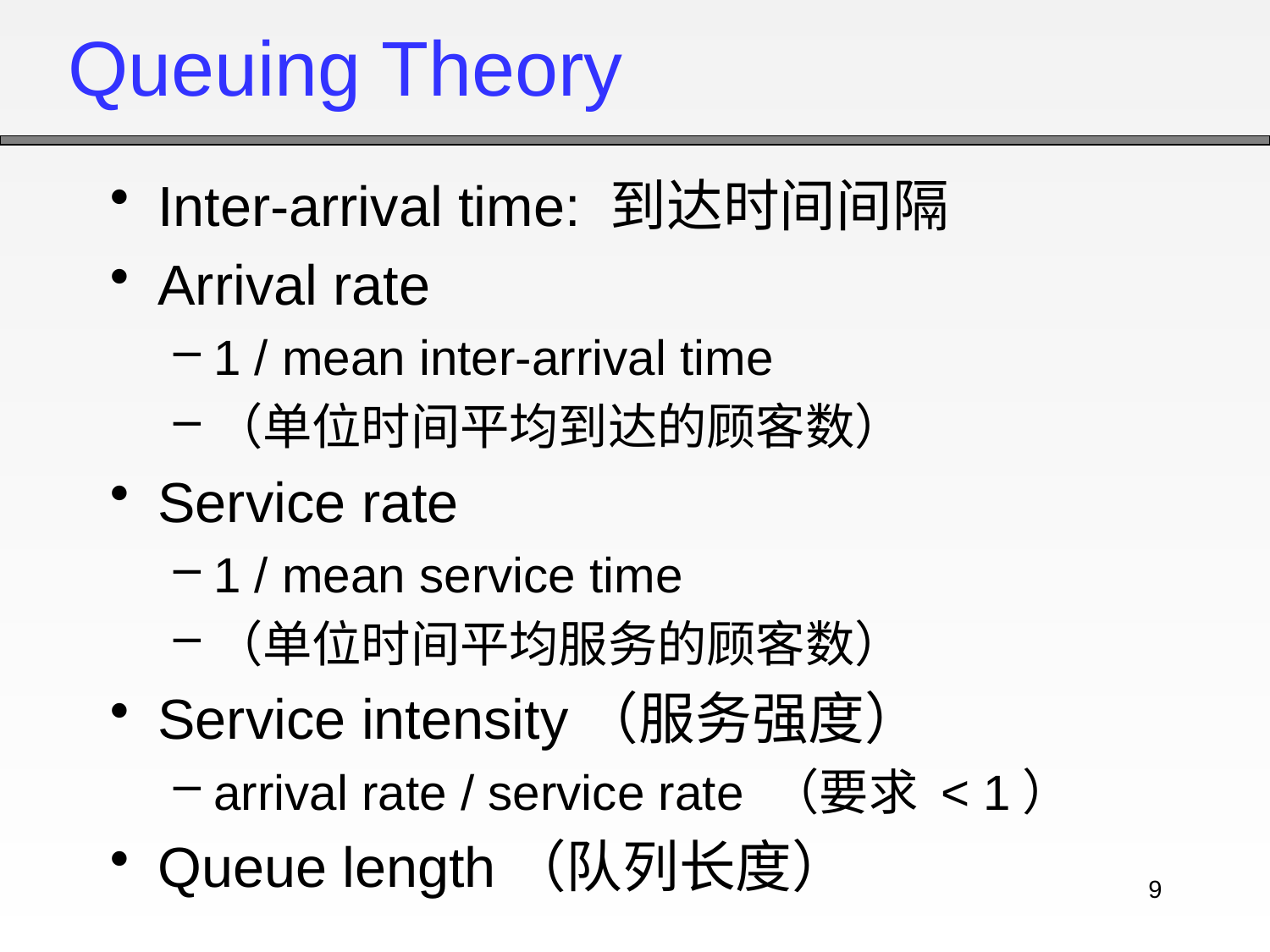

# Queuing Theory
Inter-arrival time: 到达时间间隔
Arrival rate
1 / mean inter-arrival time
（单位时间平均到达的顾客数）
Service rate
1 / mean service time
（单位时间平均服务的顾客数）
Service intensity（服务强度）
arrival rate / service rate （要求 < 1）
Queue length（队列长度）

9